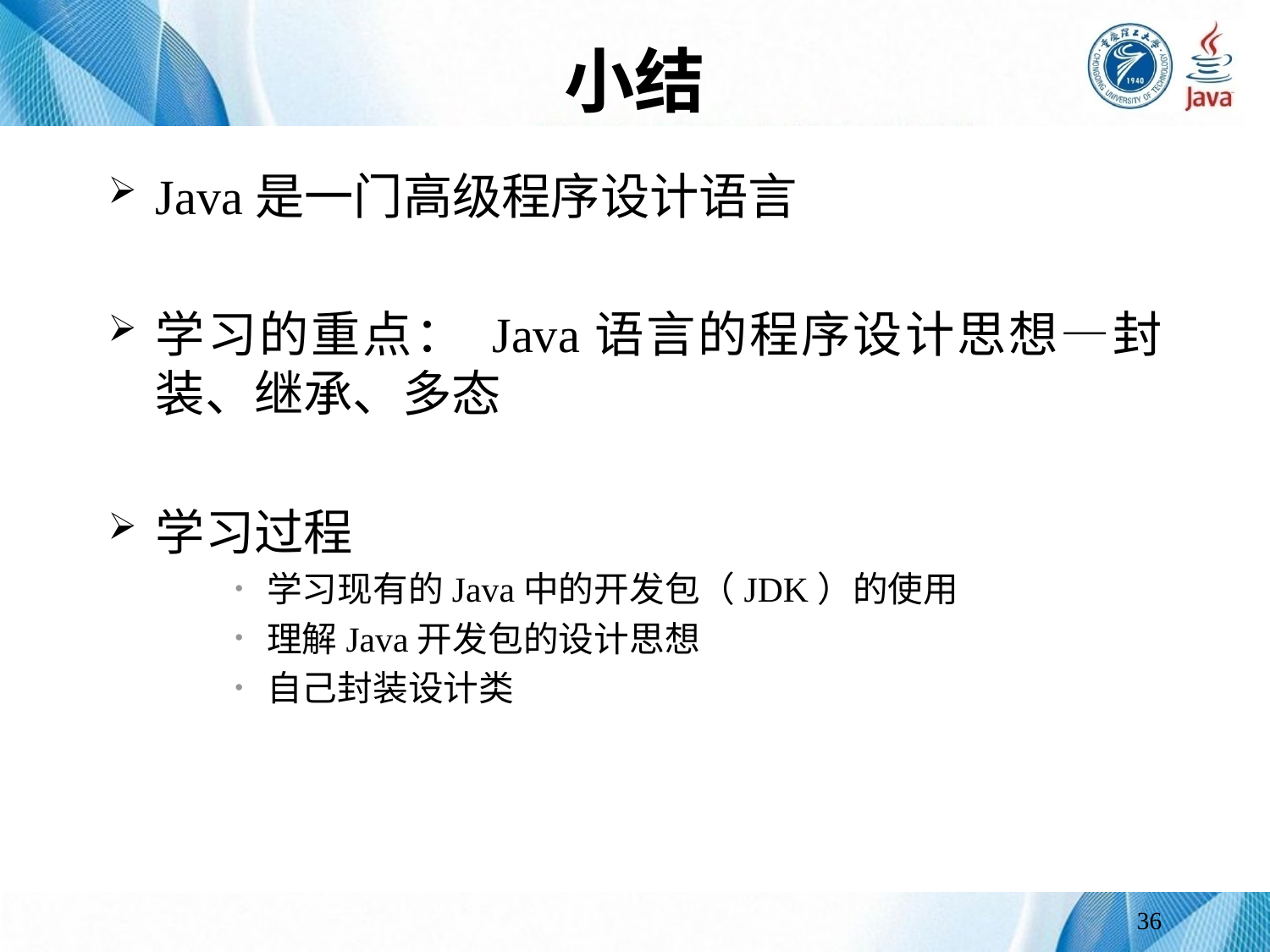

# 小结
Java是一门高级程序设计语言

学习的重点： Java语言的程序设计思想—封装、继承、多态

学习过程
学习现有的Java中的开发包（JDK）的使用
理解Java开发包的设计思想
自己封装设计类
36